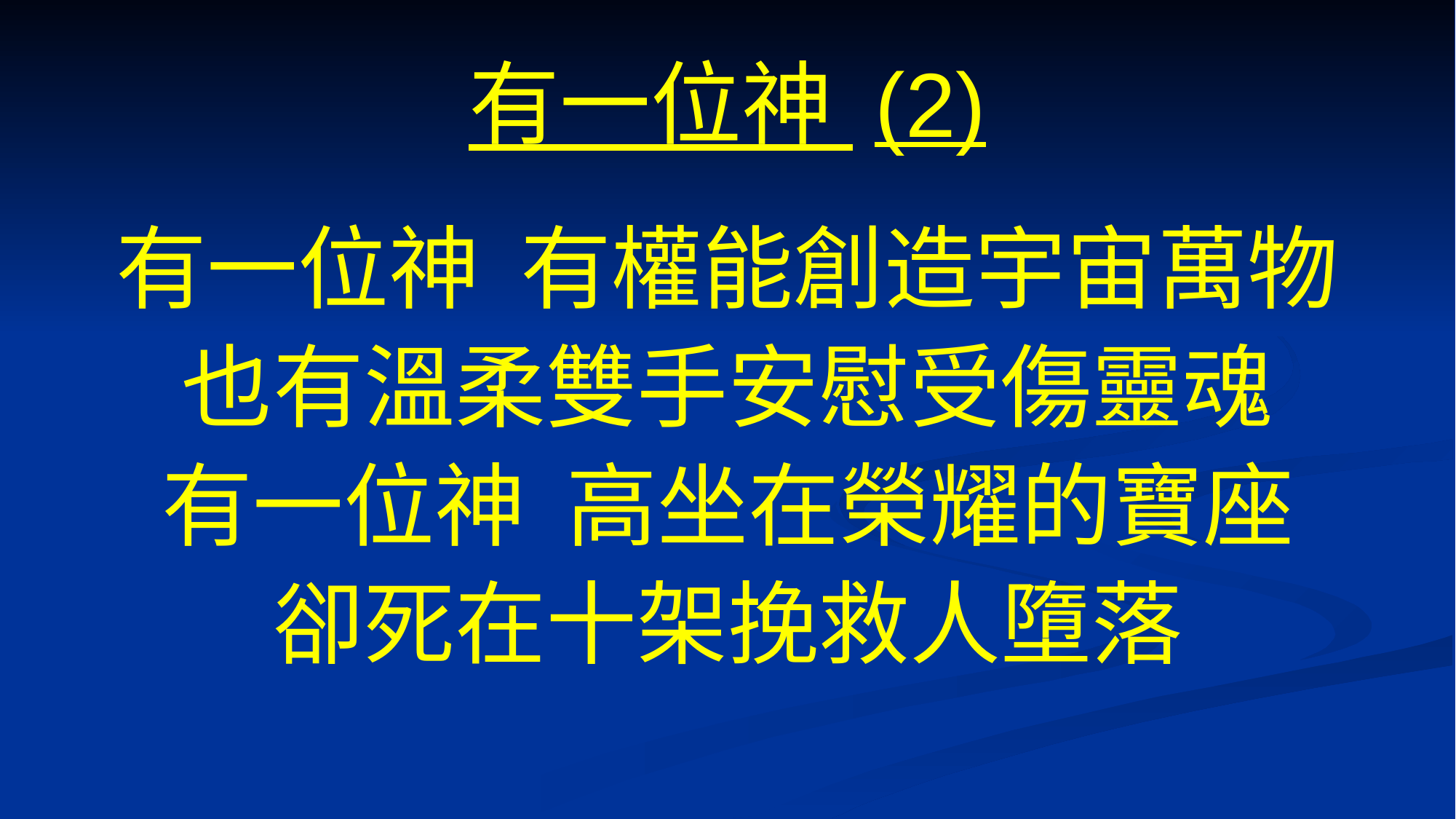

# 有一位神 (2)
有一位神  有權能創造宇宙萬物
也有溫柔雙手安慰受傷靈魂
有一位神  高坐在榮耀的寶座
卻死在十架挽救人墮落